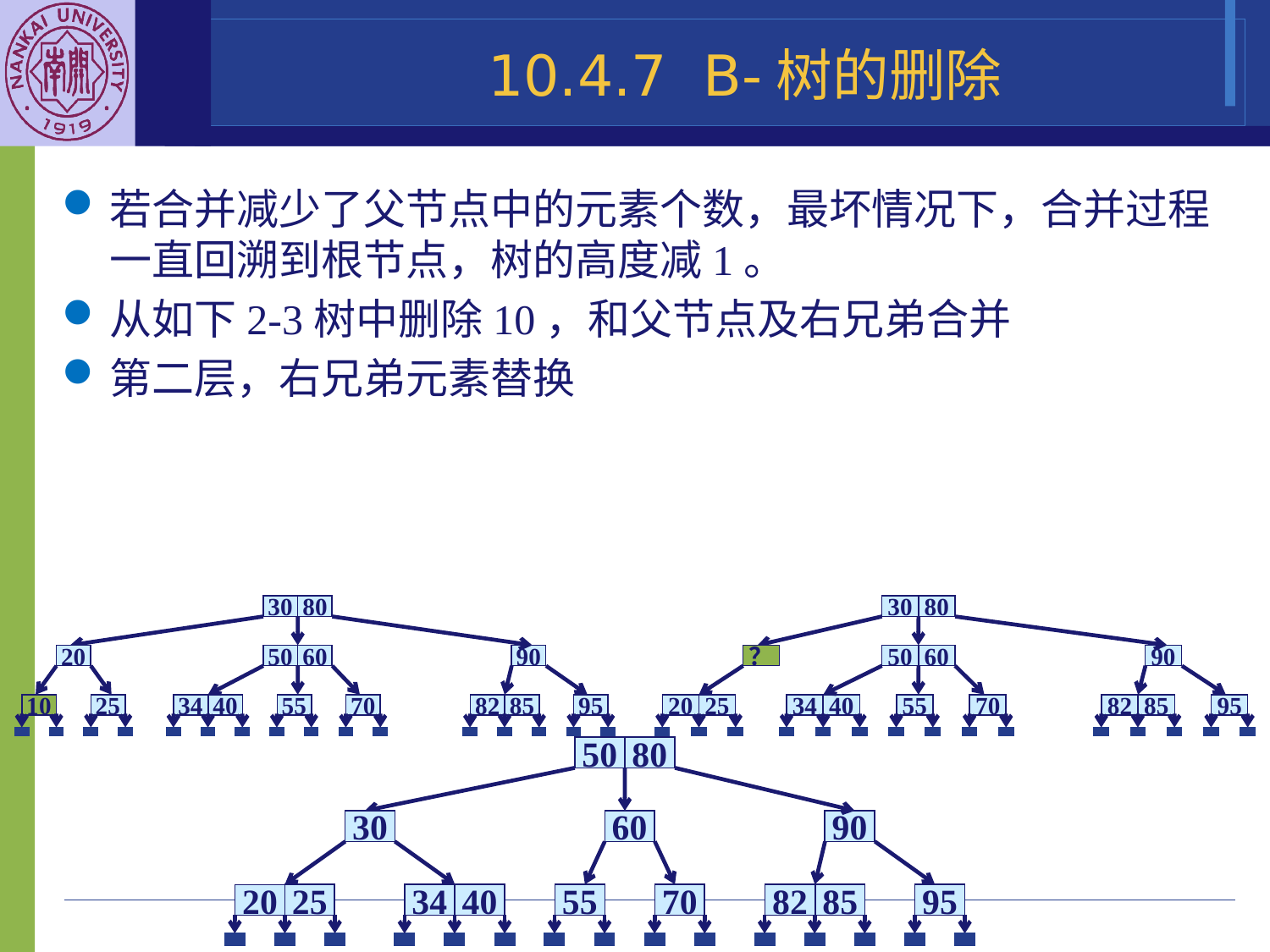

10.4.7  B-树的删除
若合并减少了父节点中的元素个数，最坏情况下，合并过程一直回溯到根节点，树的高度减1。
从如下2-3树中删除10，和父节点及右兄弟合并
第二层，右兄弟元素替换
30
80

20
50
60
90

10
25
34
40
55
70
82
85
95

30
80

？
50
60
90

25
34
40
55
70
82
85
95
20

50
80

30
60
90

25
34
40
55
70
82
85
95
20

69